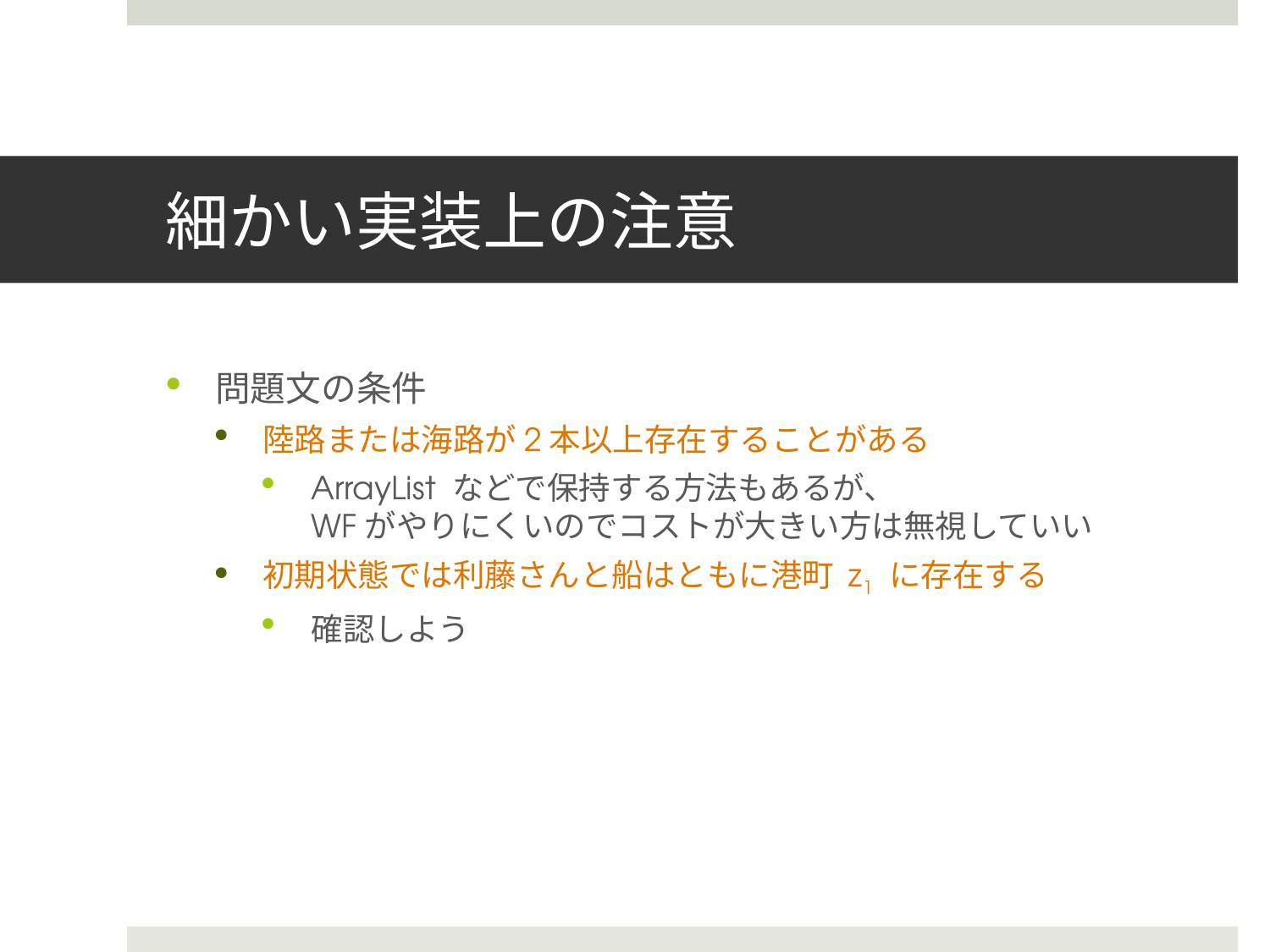

# 細かい実装上の注意
問題文の条件
陸路または海路が2本以上存在することがある
ArrayList などで保持する方法もあるが、
WFがやりにくいのでコストが大きい方は無視していい
初期状態では利藤さんと船はともに港町 z1 に存在する
確認しよう